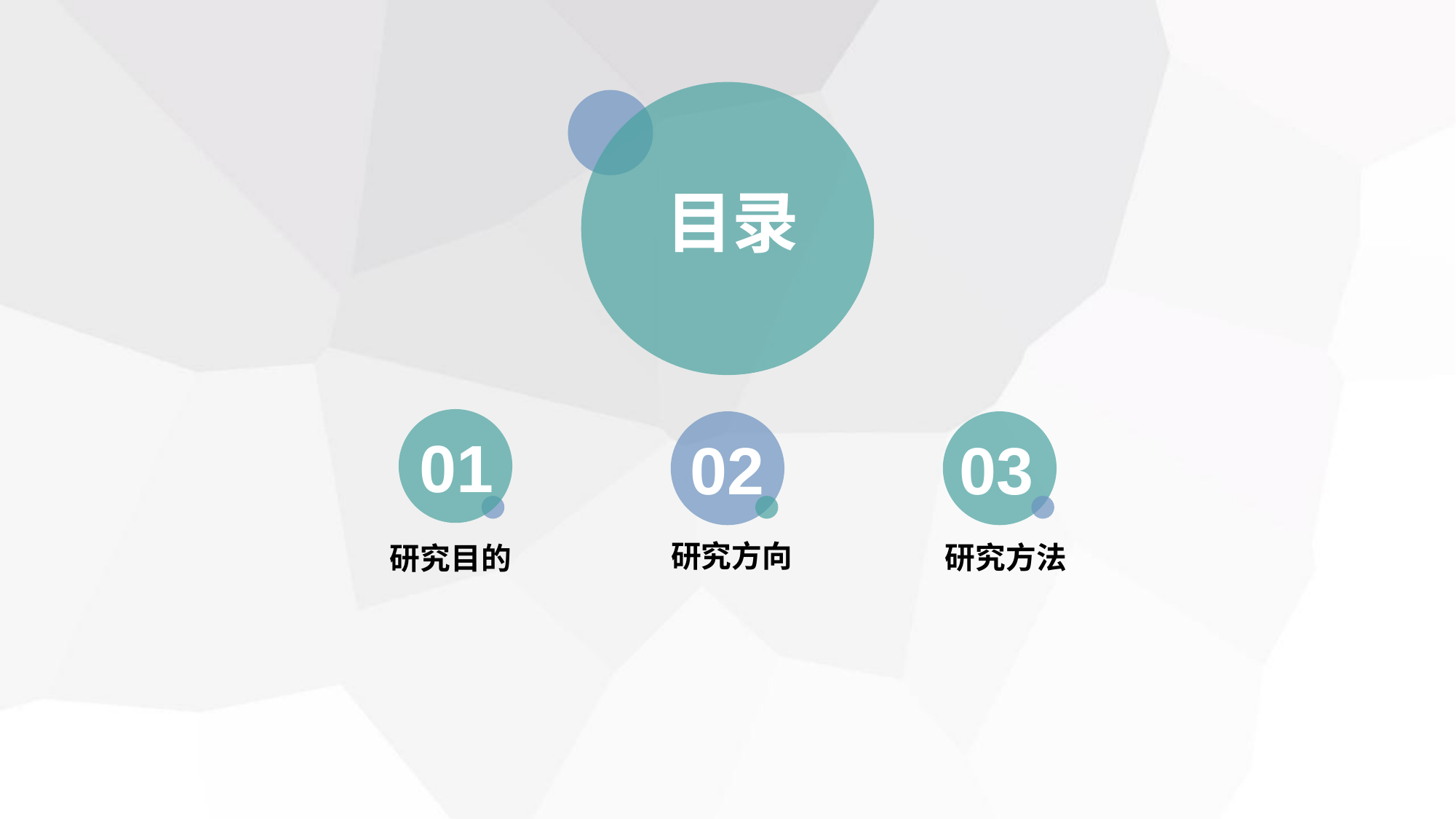

目录

01
02
03

研究方向
研究方法
研究目的